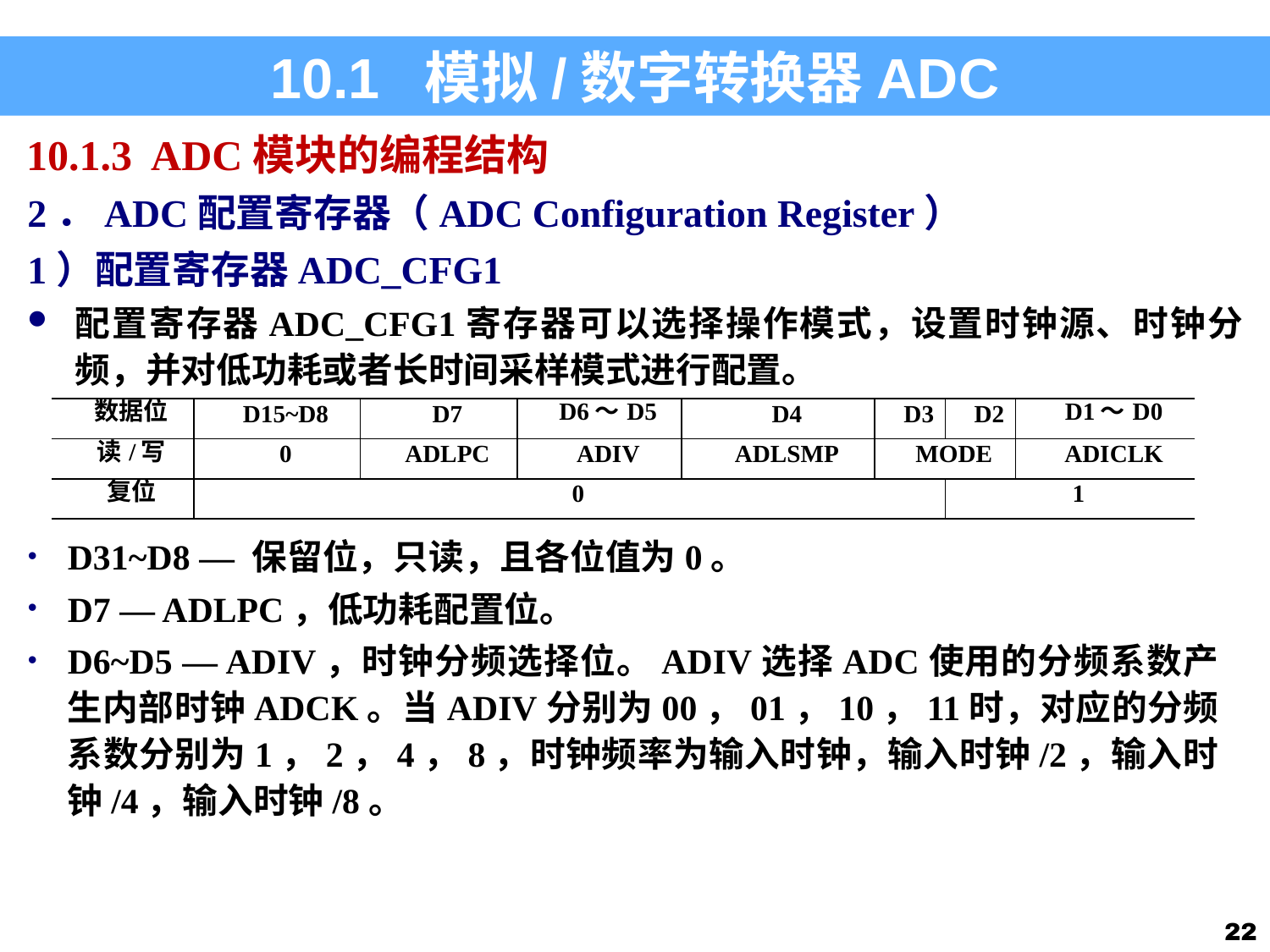

10.1  模拟/数字转换器ADC
10.1.3  ADC模块的编程结构
2．ADC配置寄存器（ADC Configuration Register）
1）配置寄存器ADC_CFG1
配置寄存器ADC_CFG1寄存器可以选择操作模式，设置时钟源、时钟分频，并对低功耗或者长时间采样模式进行配置。
| 数据位 | D15~D8 | D7 | D6～D5 | D4 | D3 | D2 | D1～D0 |
| --- | --- | --- | --- | --- | --- | --- | --- |
| 读/写 | 0 | ADLPC | ADIV | ADLSMP | MODE |  | ADICLK |
| 复位 | 0 |  |  |  |  | 1 |  |
D31~D8 — 保留位，只读，且各位值为0。
D7 — ADLPC，低功耗配置位。
D6~D5 — ADIV，时钟分频选择位。ADIV选择ADC使用的分频系数产生内部时钟ADCK。当ADIV分别为00，01，10，11时，对应的分频系数分别为1，2，4，8，时钟频率为输入时钟，输入时钟/2，输入时钟/4，输入时钟/8。

22